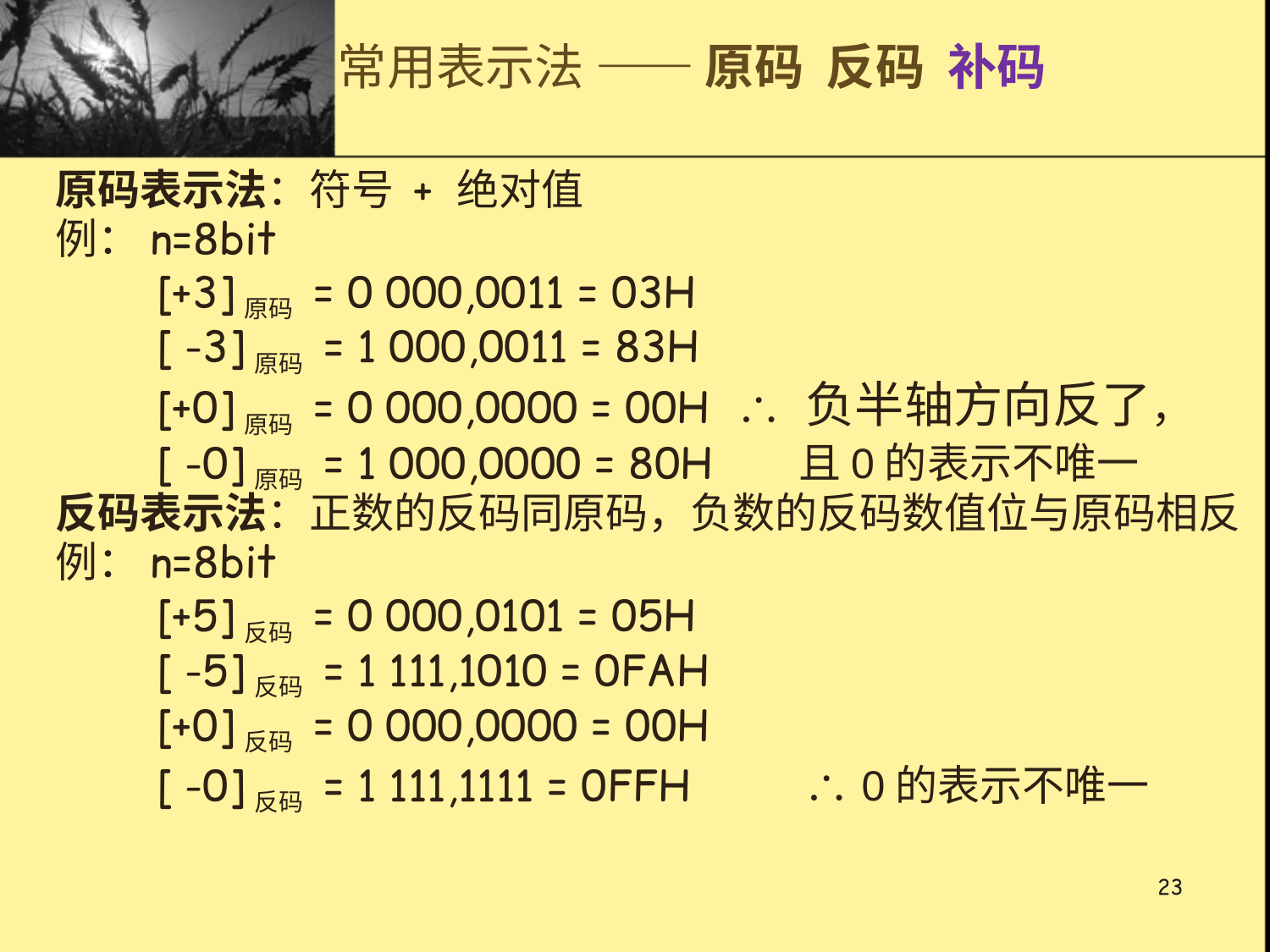

# 常用表示法 —— 原码  反码  补码
原码表示法：符号 + 绝对值
例：n=8bit
        [+3]原码 = 0 000,0011 = 03H
        [ -3]原码 = 1 000,0011 = 83H
        [+0]原码 = 0 000,0000 = 00H	∴ 负半轴方向反了，
        [ -0]原码 = 1 000,0000 = 80H	    且0的表示不唯一
反码表示法：正数的反码同原码，负数的反码数值位与原码相反
例：n=8bit
        [+5]反码 = 0 000,0101 = 05H
        [ -5]反码 = 1 111,1010 = 0FAH
        [+0]反码 = 0 000,0000 = 00H
        [ -0]反码 = 1 111,1111 = 0FFH         ∴ 0的表示不唯一
23